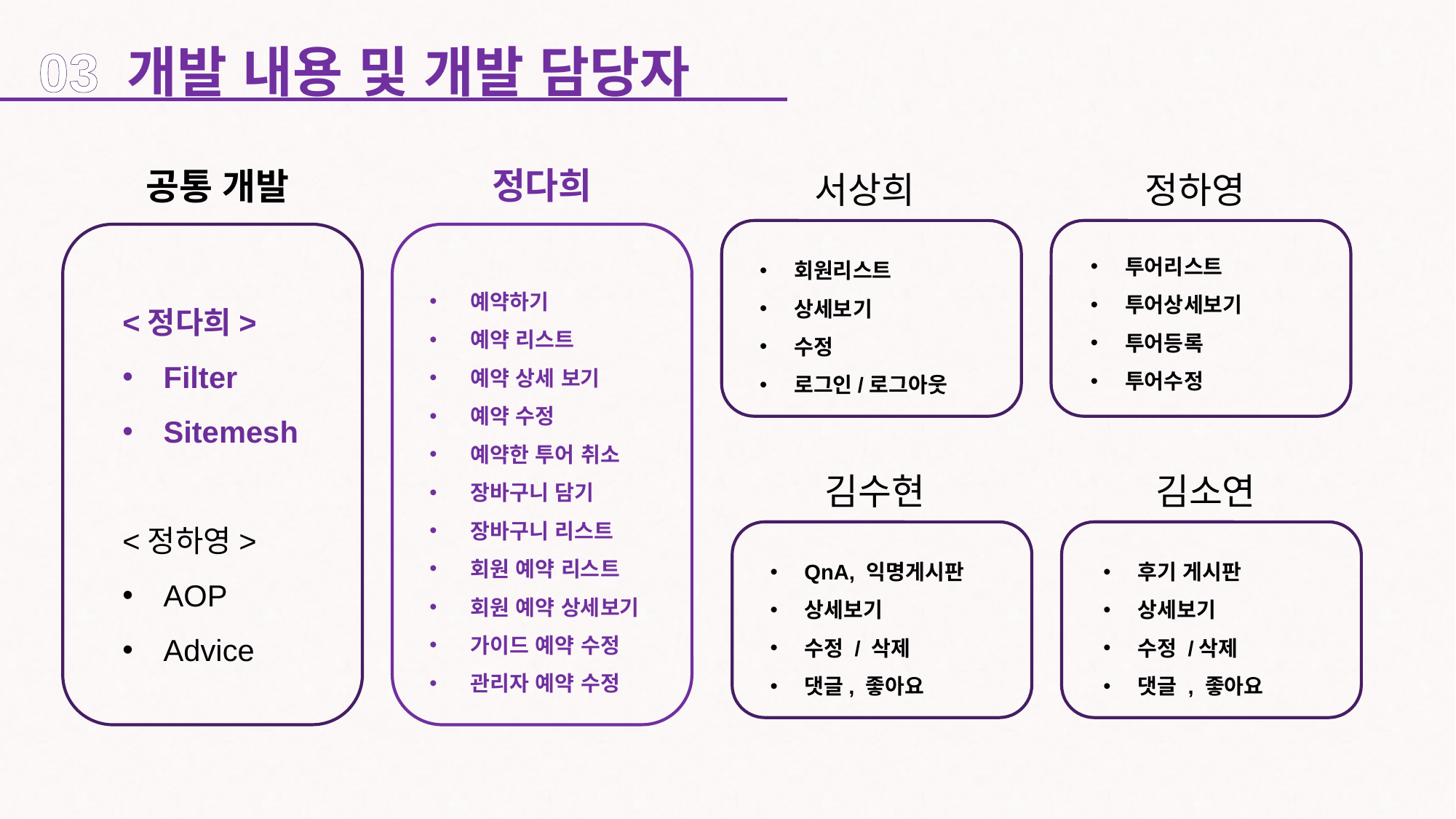

03 개발 내용 및 개발 담당자
정다희
서상희
정하영
공통 개발

투어리스트
투어상세보기
투어등록
투어수정
회원리스트
상세보기
수정
로그인/로그아웃
예약하기
예약 리스트
예약 상세 보기
예약 수정
예약한 투어 취소
장바구니 담기
장바구니 리스트
회원 예약 리스트
회원 예약 상세보기
가이드 예약 수정
관리자 예약 수정
<정다희>
Filter
Sitemesh

<정하영>
AOP
Advice

김수현
김소연

후기 게시판
상세보기
수정 /삭제
댓글 , 좋아요
QnA, 익명게시판
상세보기
수정 / 삭제
댓글, 좋아요